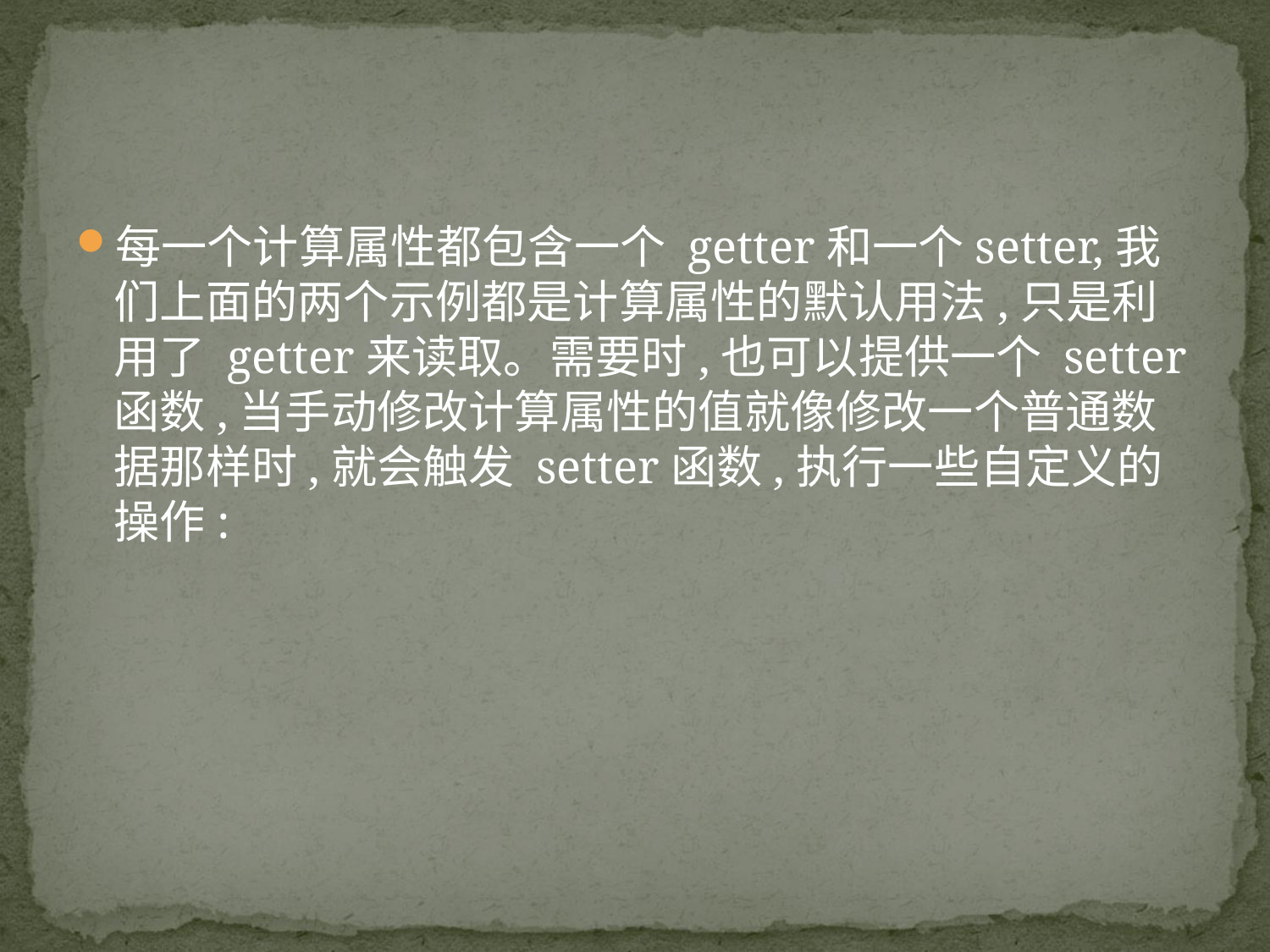

#
每一个计算属性都包含一个 getter和一个setter,我们上面的两个示例都是计算属性的默认用法,只是利用了 getter来读取。需要时,也可以提供一个 setter函数,当手动修改计算属性的值就像修改一个普通数据那样时,就会触发 setter函数,执行一些自定义的操作: